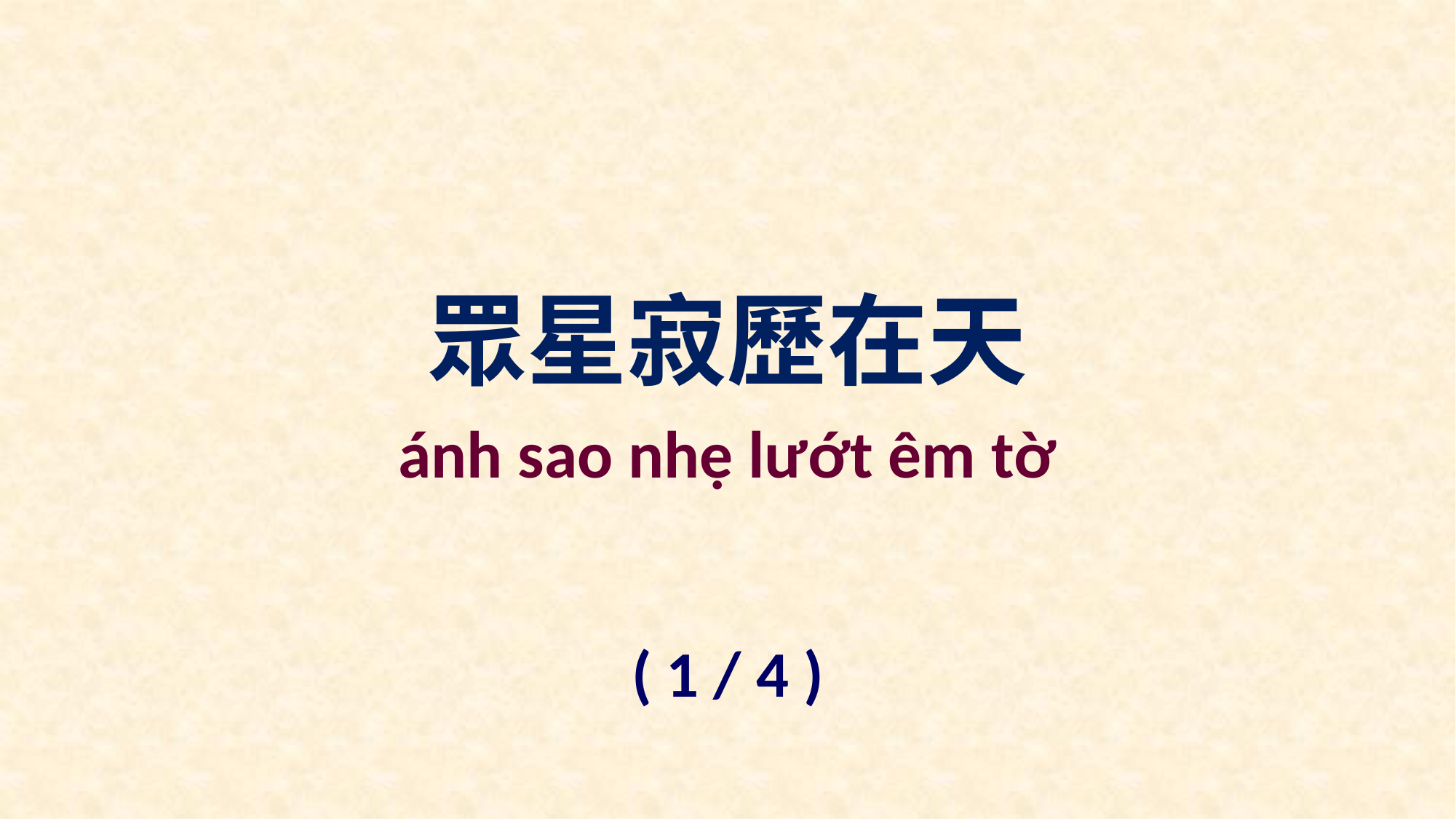

眾星寂歷在天
ánh sao nhẹ lướt êm tờ
( 1 / 4 )